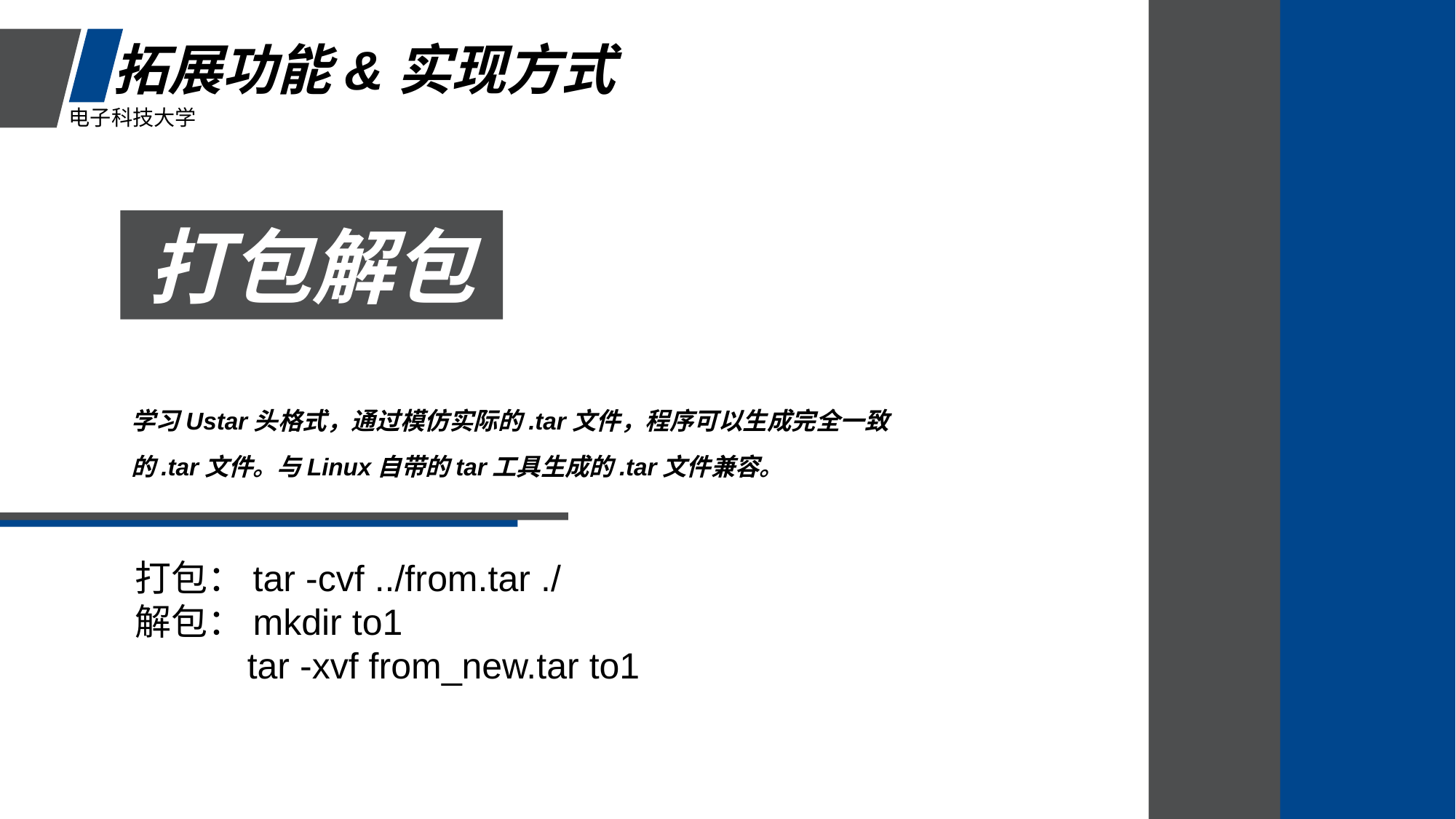

拓展功能&实现方式
电子科技大学
打包解包
学习Ustar头格式，通过模仿实际的.tar文件，程序可以生成完全一致的.tar文件。与Linux自带的tar工具生成的.tar文件兼容。

打包：tar -cvf ../from.tar ./
解包：mkdir to1
           tar -xvf from_new.tar to1